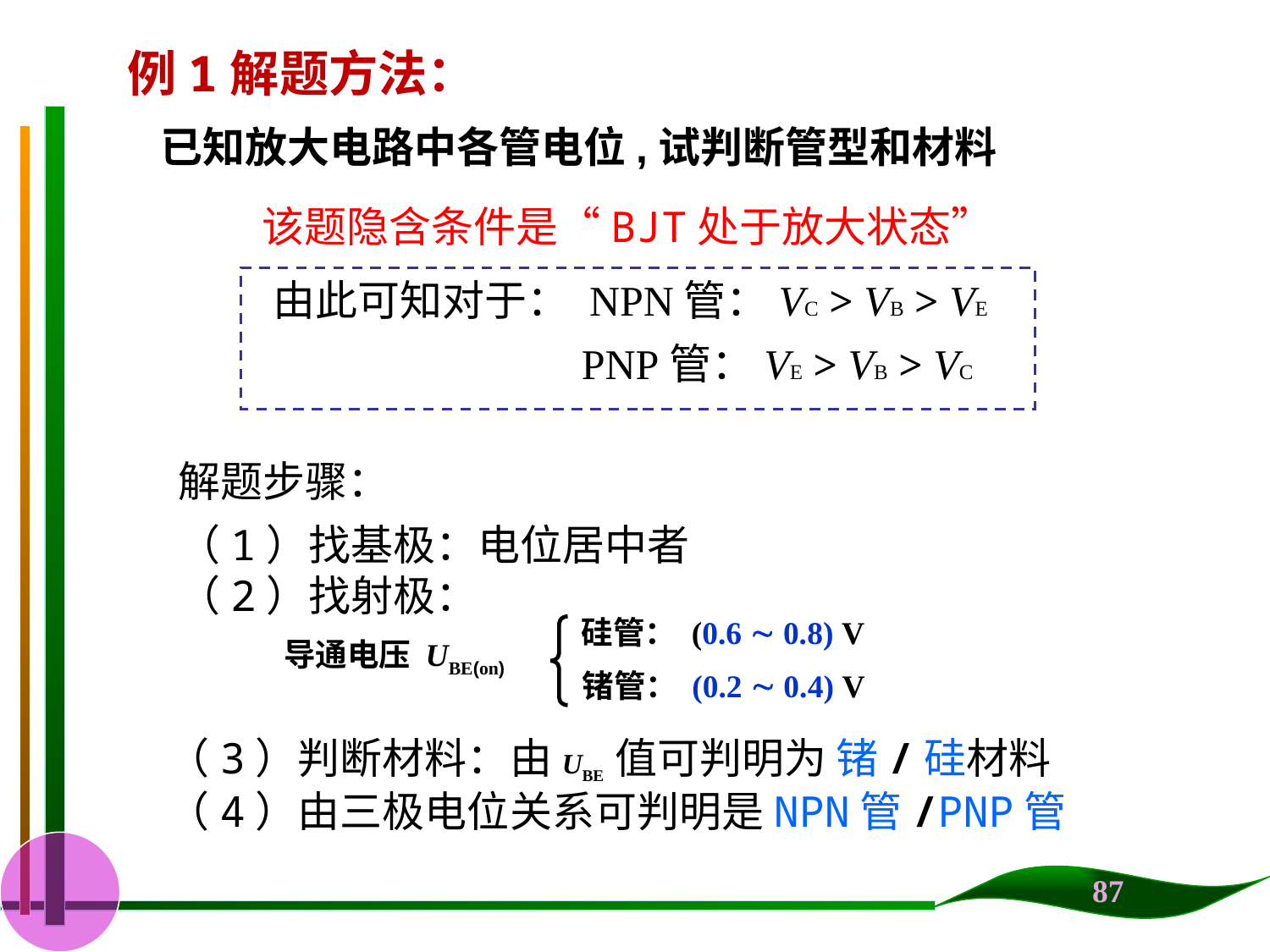

例1解题方法：

   已知放大电路中各管电位,试判断管型和材料
该题隐含条件是“BJT处于放大状态”
 由此可知对于： NPN管：VC > VB > VE

                               PNP管：VE > VB > VC

解题步骤：

（1）找基极：电位居中者
（2）找射极：
硅管： (0.6 ∼ 0.8) V

导通电压 UBE(on)
锗管： (0.2 ∼ 0.4) V
（3）判断材料：由UBE 值可判明为 锗/硅材料
（4）由三极电位关系可判明是NPN管/PNP管
87